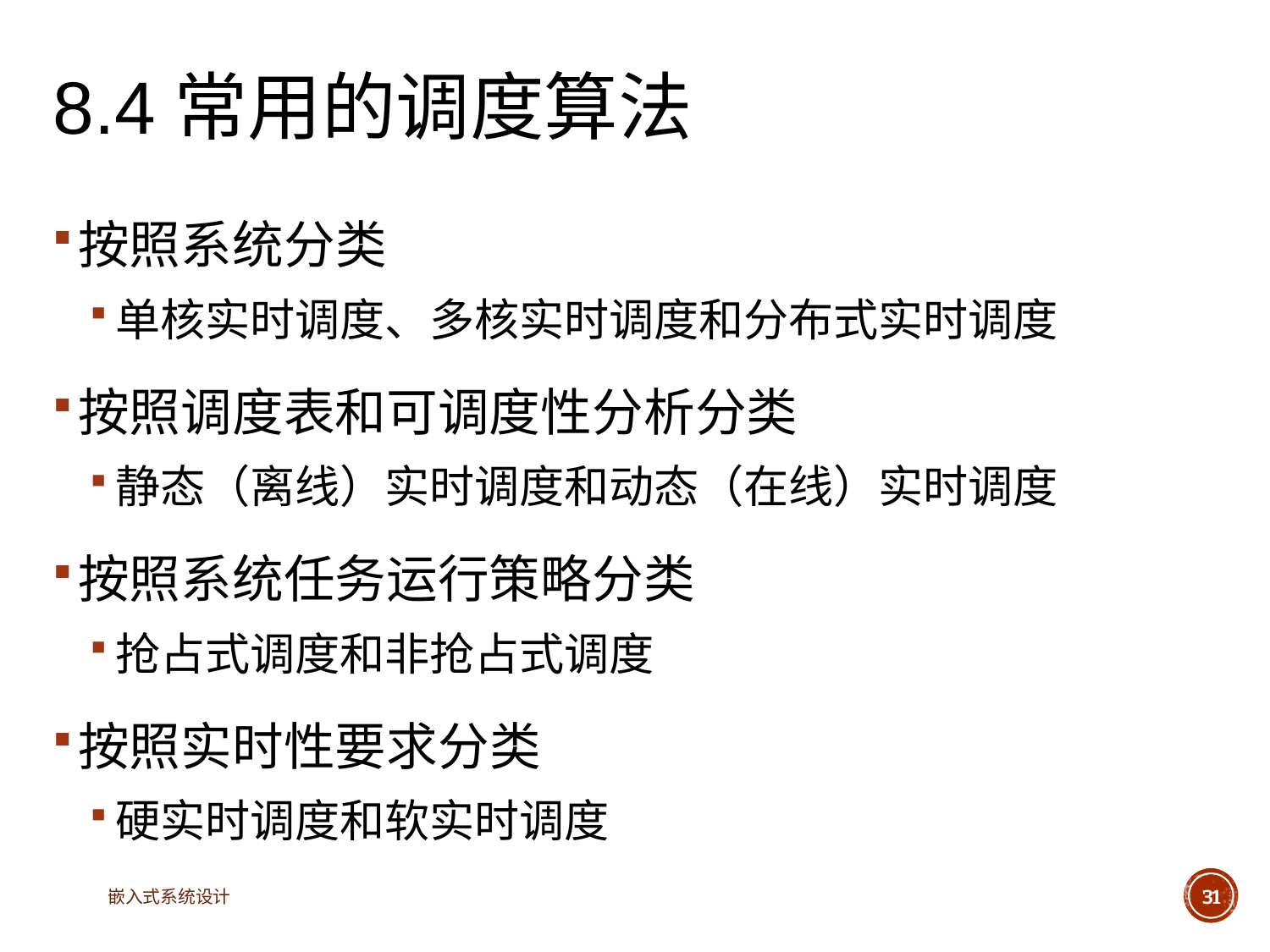

# 8.4常用的调度算法
按照系统分类
单核实时调度、多核实时调度和分布式实时调度
按照调度表和可调度性分析分类
静态（离线）实时调度和动态（在线）实时调度
按照系统任务运行策略分类
抢占式调度和非抢占式调度
按照实时性要求分类
硬实时调度和软实时调度
嵌入式系统设计
31